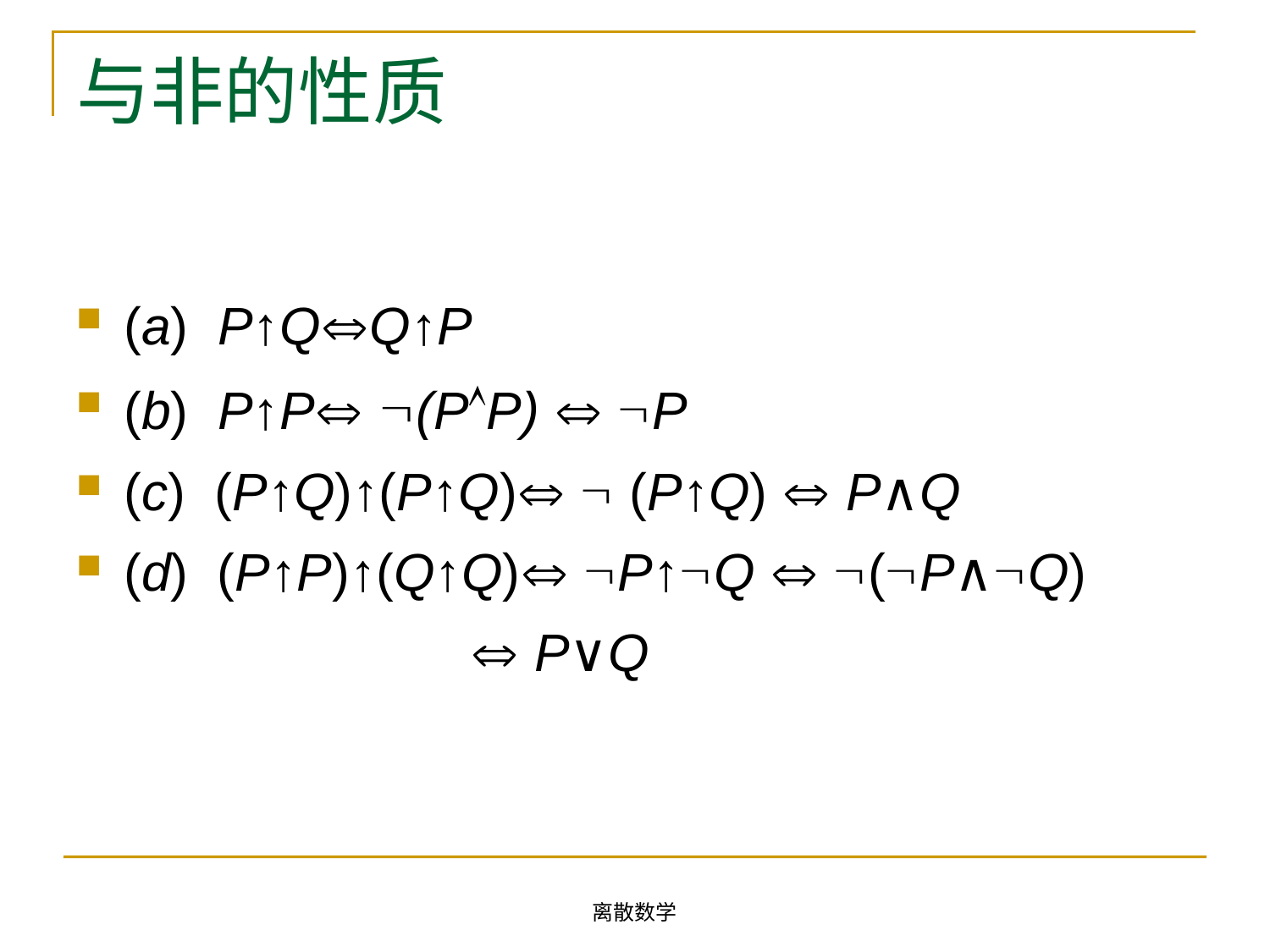

# 与非的性质

(a)  P↑Q⇔Q↑P
(b)  P↑P⇔ ¬(P∧P) ⇔ ¬P
(c)  (P↑Q)↑(P↑Q)⇔ ¬ (P↑Q) ⇔ P∧Q
(d)  (P↑P)↑(Q↑Q)⇔ ¬P↑¬Q ⇔ ¬(¬P∧¬Q)
                           ⇔ P∨Q

61
离散数学